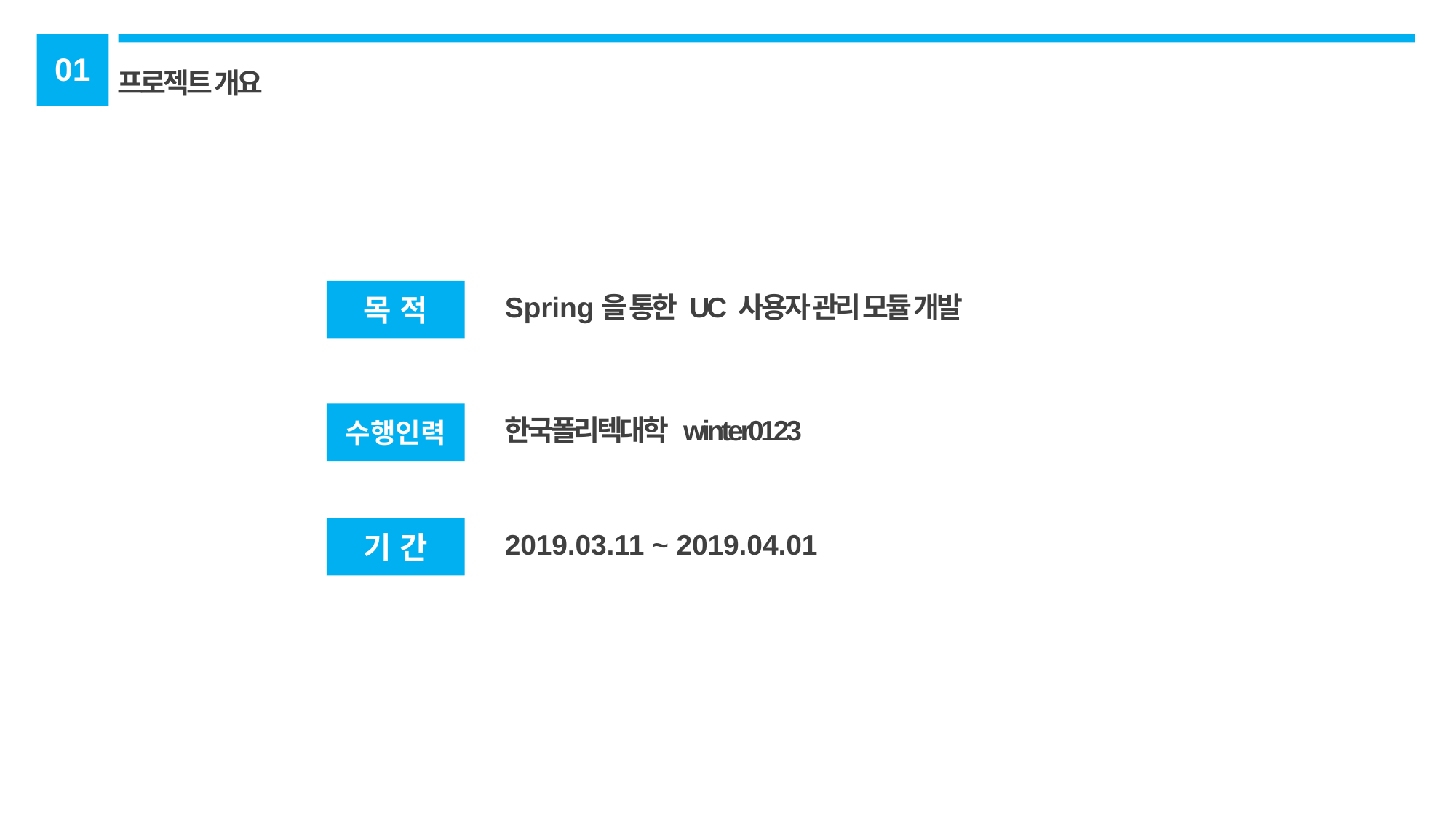

01
프로젝트 개요
목 적
Spring을 통한 UC 사용자 관리 모듈 개발
수행인력
한국폴리텍대학 winter0123
기 간
2019.03.11 ~ 2019.04.01